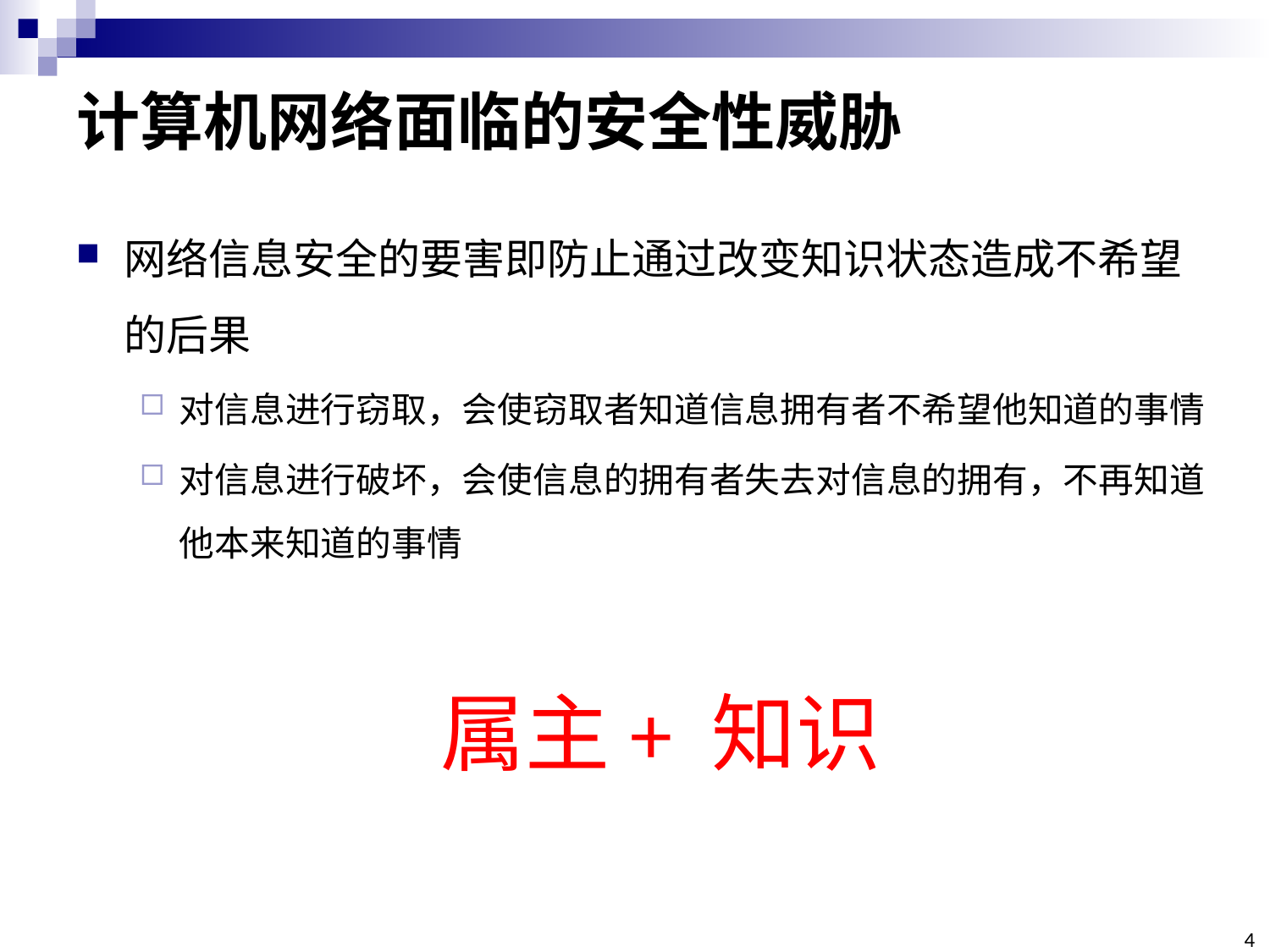

# 计算机网络面临的安全性威胁
网络信息安全的要害即防止通过改变知识状态造成不希望的后果
对信息进行窃取，会使窃取者知道信息拥有者不希望他知道的事情
对信息进行破坏，会使信息的拥有者失去对信息的拥有，不再知道他本来知道的事情
属主+ 知识
4